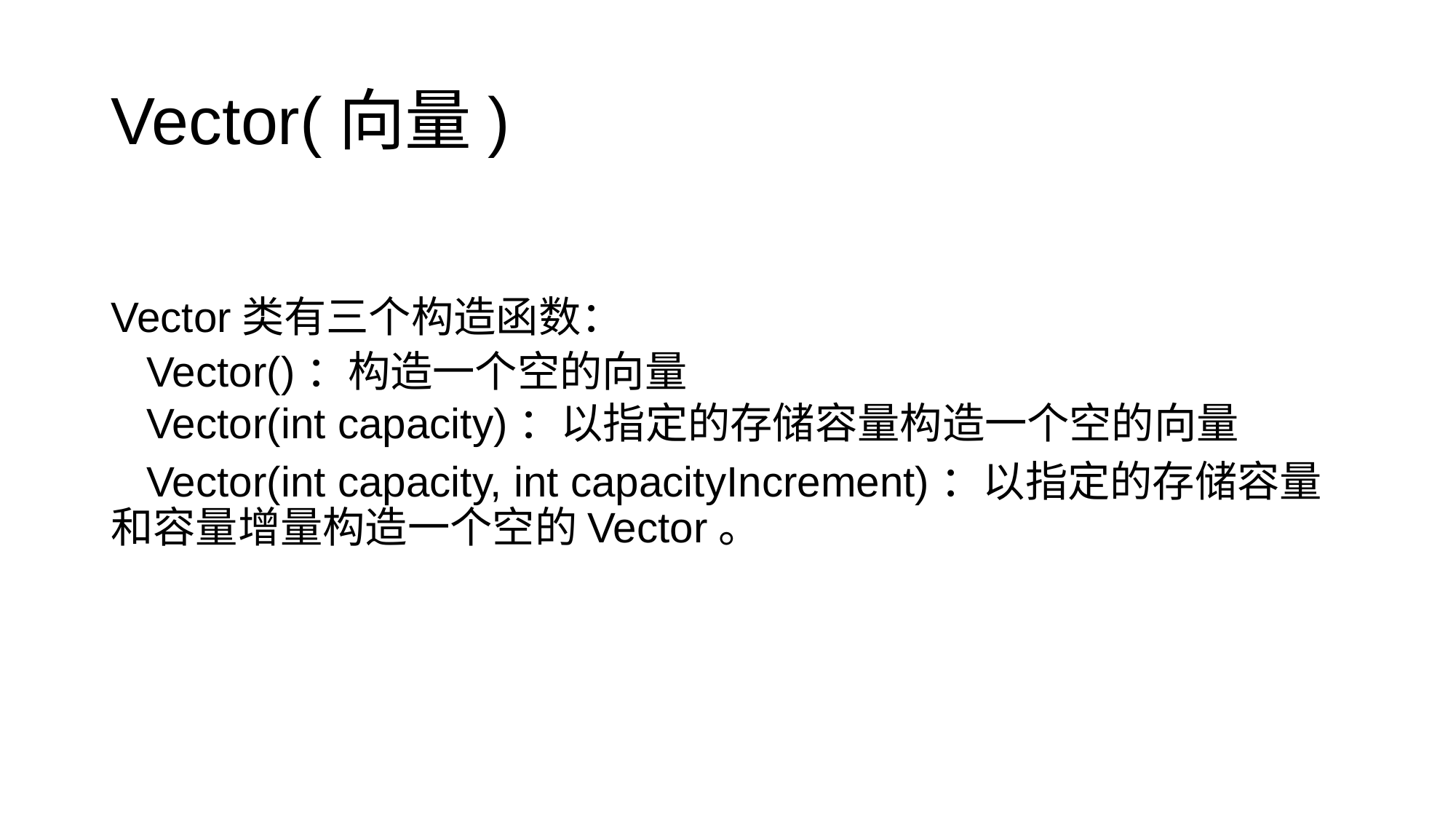

# Vector(向量)

Vector类有三个构造函数：
   Vector()：构造一个空的向量
   Vector(int capacity)：以指定的存储容量构造一个空的向量
   Vector(int capacity, int capacityIncrement)：以指定的存储容量和容量增量构造一个空的Vector。